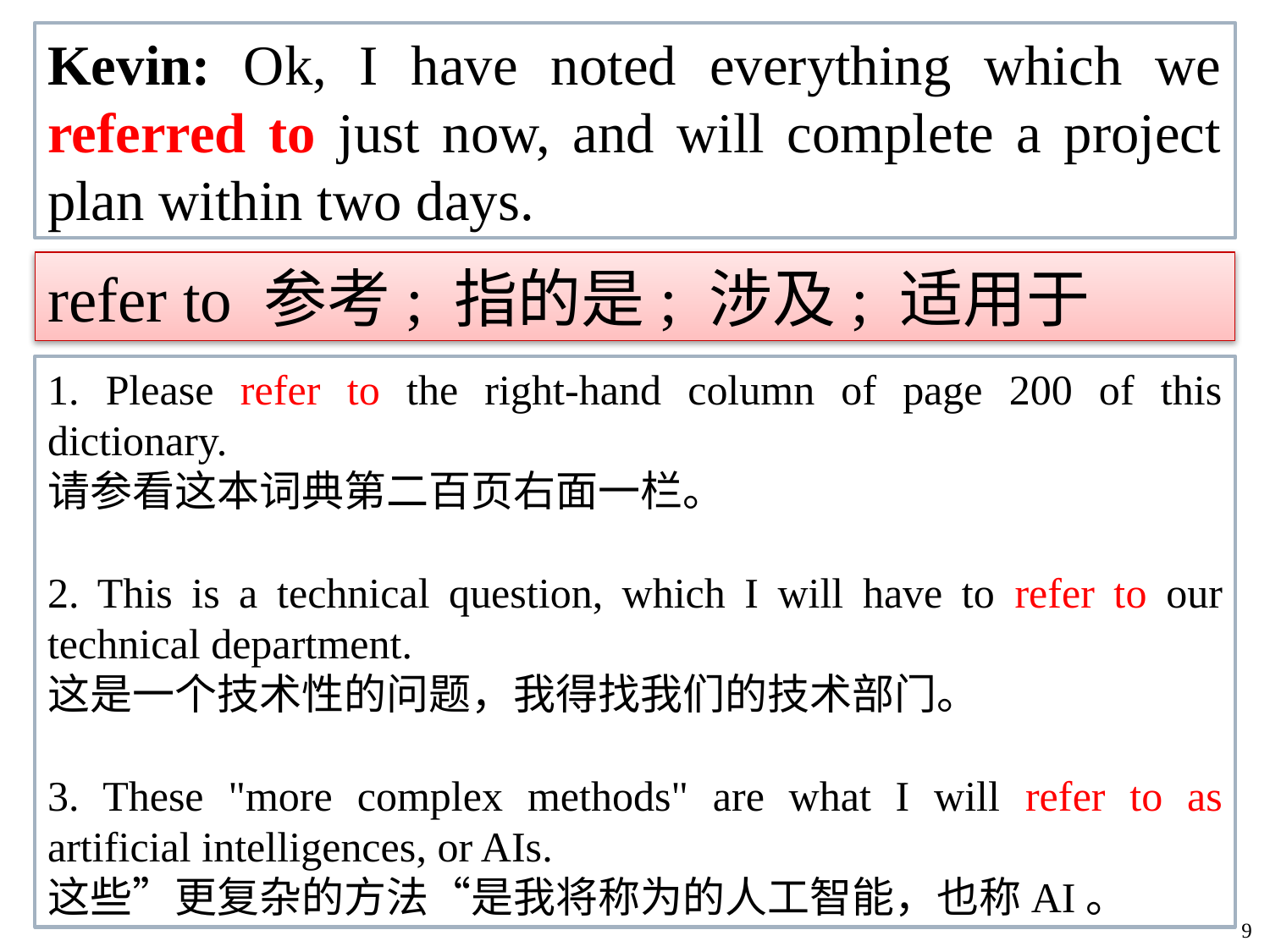

Kevin: Ok, I have noted everything which we referred to just now, and will complete a project plan within two days.
refer to 参考; 指的是; 涉及; 适用于
1. Please refer to the right-hand column of page 200 of this dictionary.
请参看这本词典第二百页右面一栏。

2. This is a technical question, which I will have to refer to our technical department.
这是一个技术性的问题，我得找我们的技术部门。

3. These "more complex methods" are what I will refer to as artificial intelligences, or AIs.
这些”更复杂的方法“是我将称为的人工智能，也称AI。
9